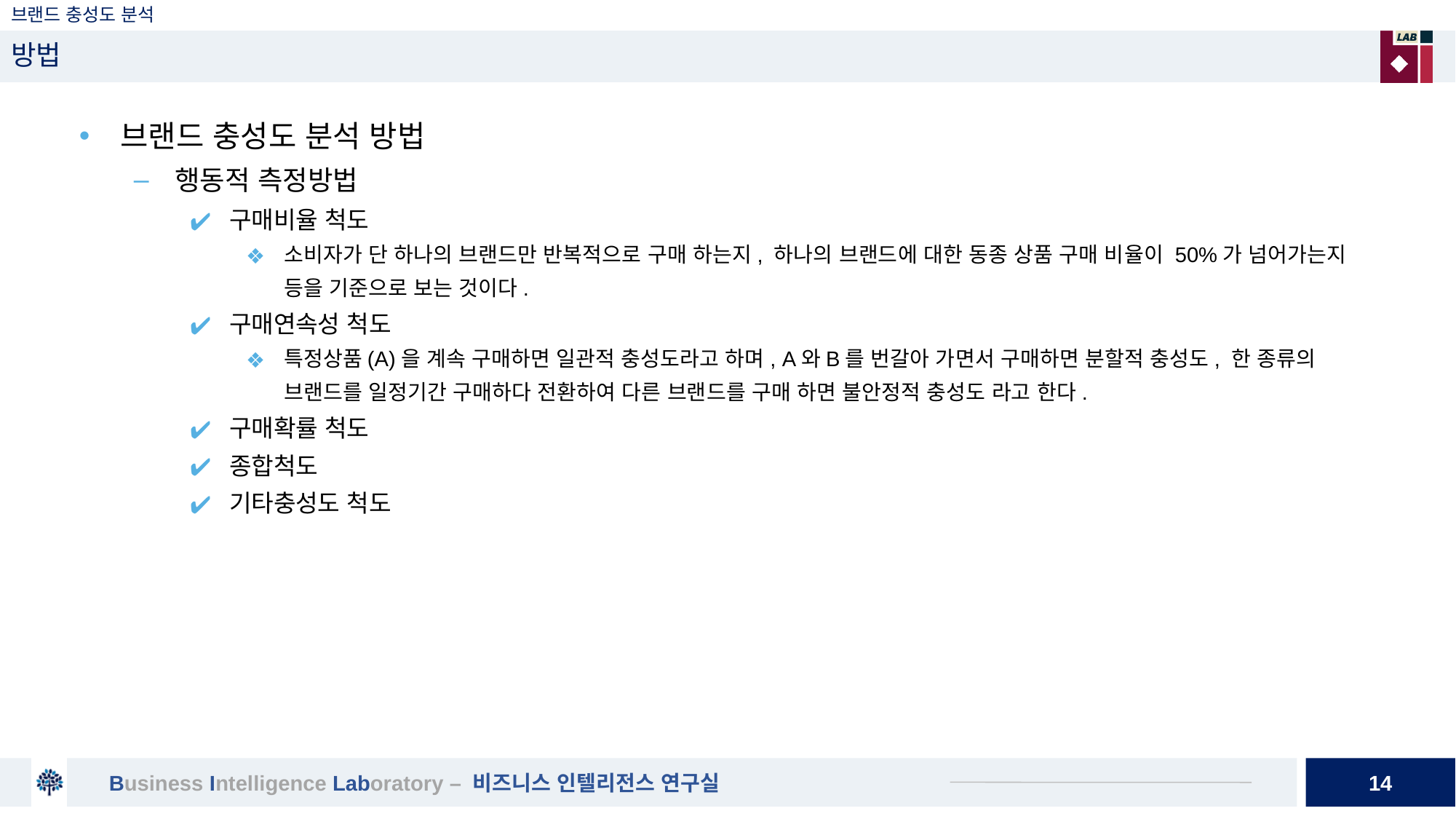

# 브랜드 충성도 분석
방법
브랜드 충성도 분석 방법
행동적 측정방법
구매비율 척도
소비자가 단 하나의 브랜드만 반복적으로 구매 하는지, 하나의 브랜드에 대한 동종 상품 구매 비율이 50%가 넘어가는지 등을 기준으로 보는 것이다.
구매연속성 척도
특정상품(A)을 계속 구매하면 일관적 충성도라고 하며, A와B를 번갈아 가면서 구매하면 분할적 충성도, 한 종류의 브랜드를 일정기간 구매하다 전환하여 다른 브랜드를 구매 하면 불안정적 충성도 라고 한다.
구매확률 척도
종합척도
기타충성도 척도
14